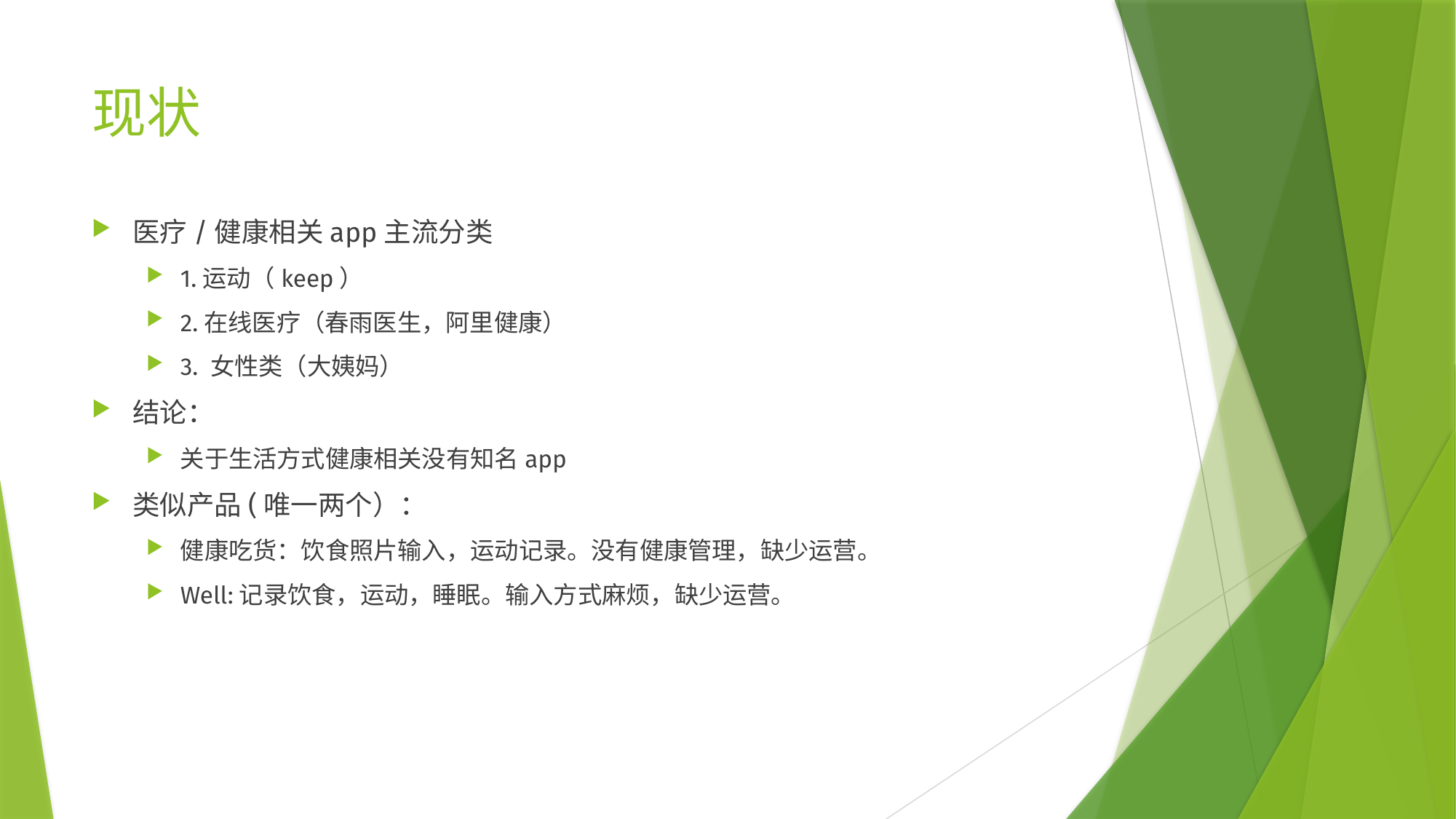

# 现状
医疗/健康相关app主流分类
1.运动（keep）
2.在线医疗（春雨医生，阿里健康）
3. 女性类（大姨妈）
结论：
关于生活方式健康相关没有知名app
类似产品(唯一两个）：
健康吃货：饮食照片输入，运动记录。没有健康管理，缺少运营。
Well:记录饮食，运动，睡眠。输入方式麻烦，缺少运营。